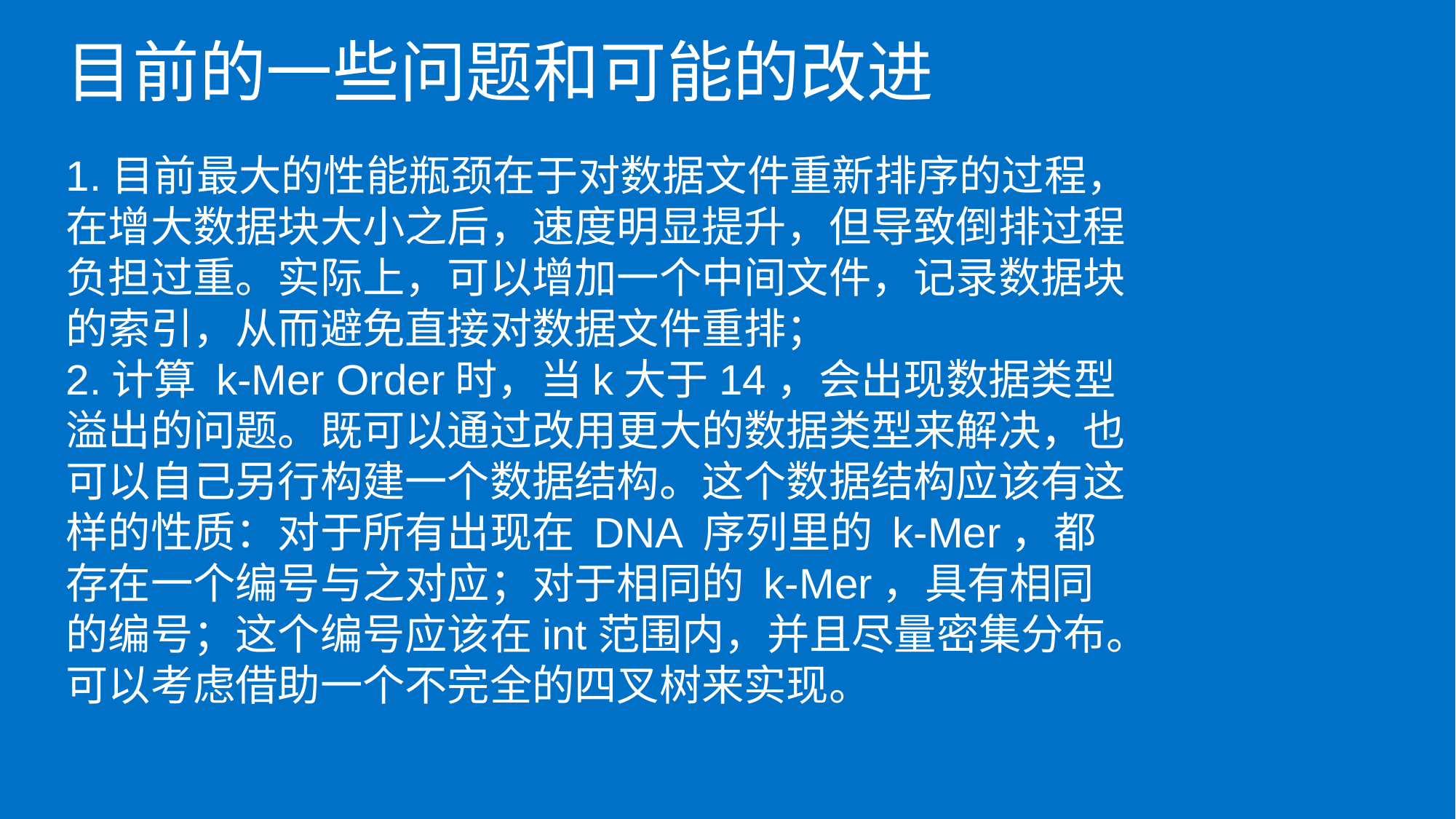

目前的一些问题和可能的改进
1.目前最大的性能瓶颈在于对数据文件重新排序的过程，在增大数据块大小之后，速度明显提升，但导致倒排过程负担过重。实际上，可以增加一个中间文件，记录数据块的索引，从而避免直接对数据文件重排；
2.计算 k-Mer Order时，当k大于14，会出现数据类型溢出的问题。既可以通过改用更大的数据类型来解决，也可以自己另行构建一个数据结构。这个数据结构应该有这样的性质：对于所有出现在 DNA 序列里的 k-Mer，都存在一个编号与之对应；对于相同的 k-Mer，具有相同的编号；这个编号应该在int范围内，并且尽量密集分布。可以考虑借助一个不完全的四叉树来实现。